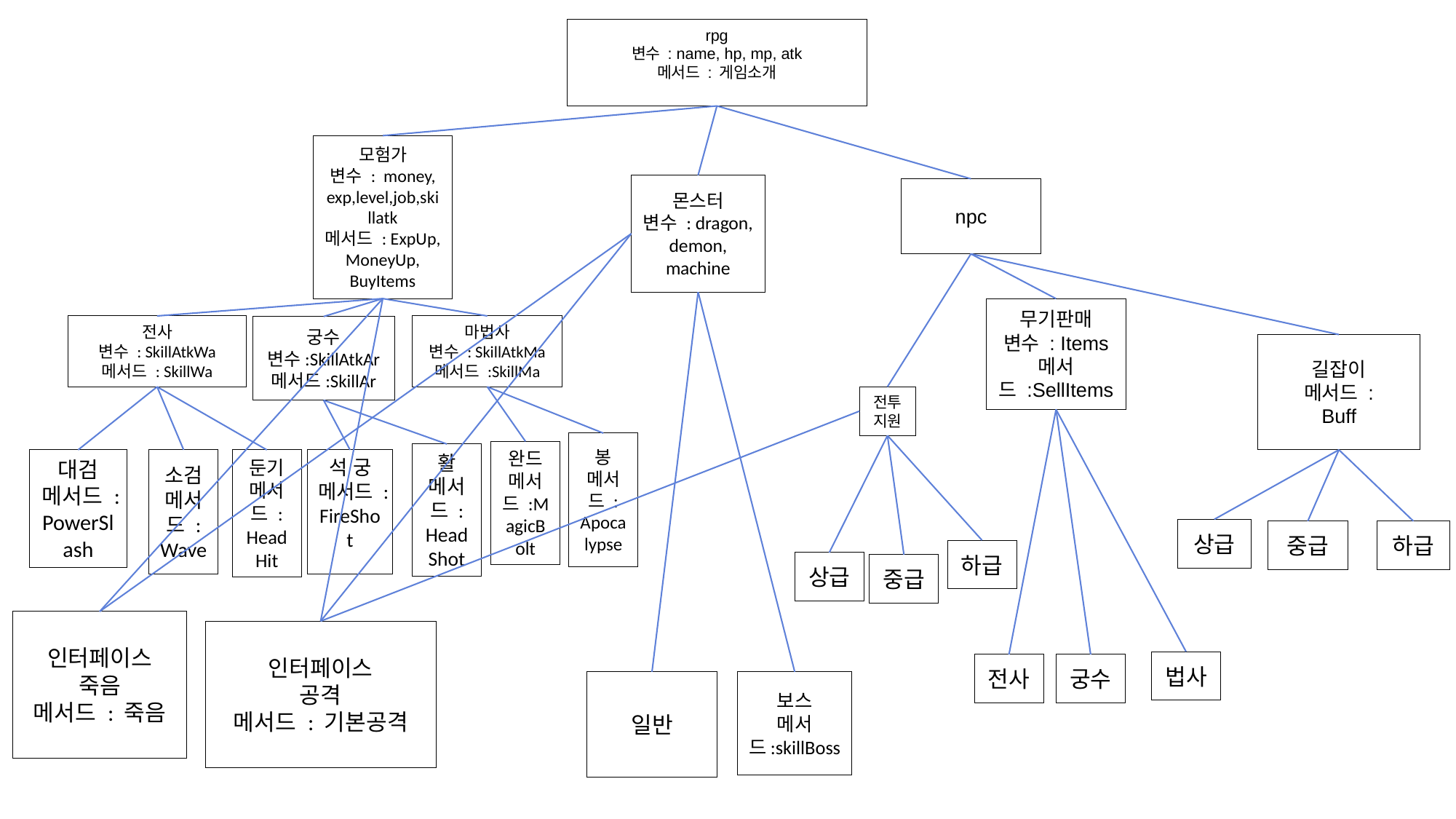

# rpg 변수 : name, hp, mp, atk 메서드 : 게임소개
모험가
변수 :  money, exp,level,job,skillatk
메서드 : ExpUp, MoneyUp, BuyItems
몬스터
변수 : dragon, demon, machine
npc
무기판매
변수 : Items
메서드 :SellItems
전사
변수 : SkillAtkWa
메서드 : SkillWa
마법사
변수 : SkillAtkMa
메서드 :SkillMa
궁수
변수:SkillAtkAr
메서드:SkillAr
길잡이
메서드 :
Buff
전투지원
봉
메서드 :
Apocalypse
완드
메서드 :MagicBolt
활
메서드 :
HeadShot
소검
메서드 : Wave
둔기
메서드 :
HeadHit
대검
메서드 :PowerSlash
석 궁
메서드 :
FireShot

상급
중급
하급
하급
상급
중급
인터페이스
죽음
메서드 : 죽음
인터페이스
공격
메서드 : 기본공격
법사
전사
궁수
일반
보스
메서드:skillBoss